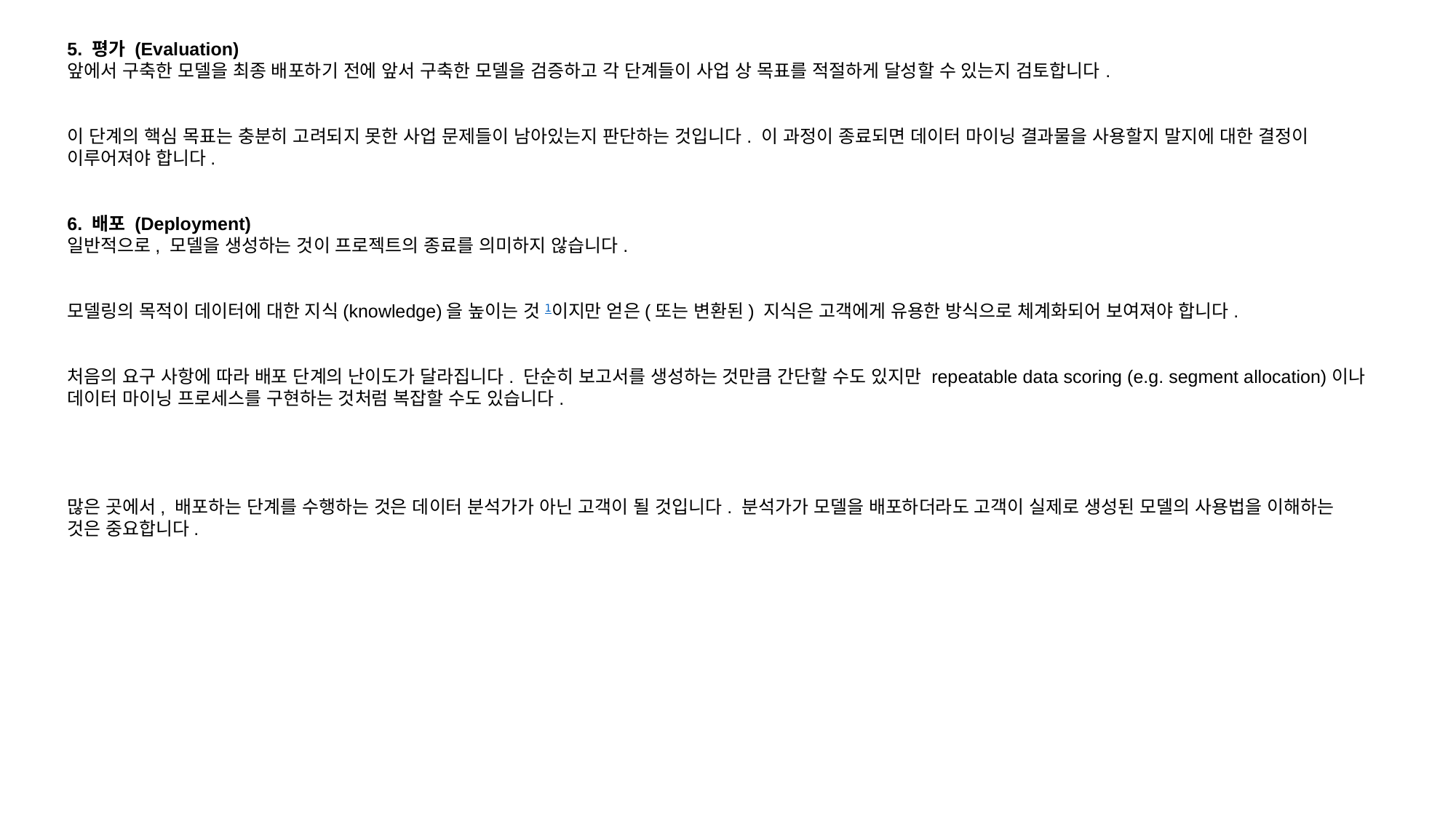

5. 평가 (Evaluation)
앞에서 구축한 모델을 최종 배포하기 전에 앞서 구축한 모델을 검증하고 각 단계들이 사업 상 목표를 적절하게 달성할 수 있는지 검토합니다.

이 단계의 핵심 목표는 충분히 고려되지 못한 사업 문제들이 남아있는지 판단하는 것입니다. 이 과정이 종료되면 데이터 마이닝 결과물을 사용할지 말지에 대한 결정이 이루어져야 합니다.

6. 배포 (Deployment)
일반적으로, 모델을 생성하는 것이 프로젝트의 종료를 의미하지 않습니다.

모델링의 목적이 데이터에 대한 지식(knowledge)을 높이는 것1이지만 얻은(또는 변환된) 지식은 고객에게 유용한 방식으로 체계화되어 보여져야 합니다.

처음의 요구 사항에 따라 배포 단계의 난이도가 달라집니다. 단순히 보고서를 생성하는 것만큼 간단할 수도 있지만 repeatable data scoring (e.g. segment allocation)이나 데이터 마이닝 프로세스를 구현하는 것처럼 복잡할 수도 있습니다.

많은 곳에서, 배포하는 단계를 수행하는 것은 데이터 분석가가 아닌 고객이 될 것입니다. 분석가가 모델을 배포하더라도 고객이 실제로 생성된 모델의 사용법을 이해하는 것은 중요합니다.